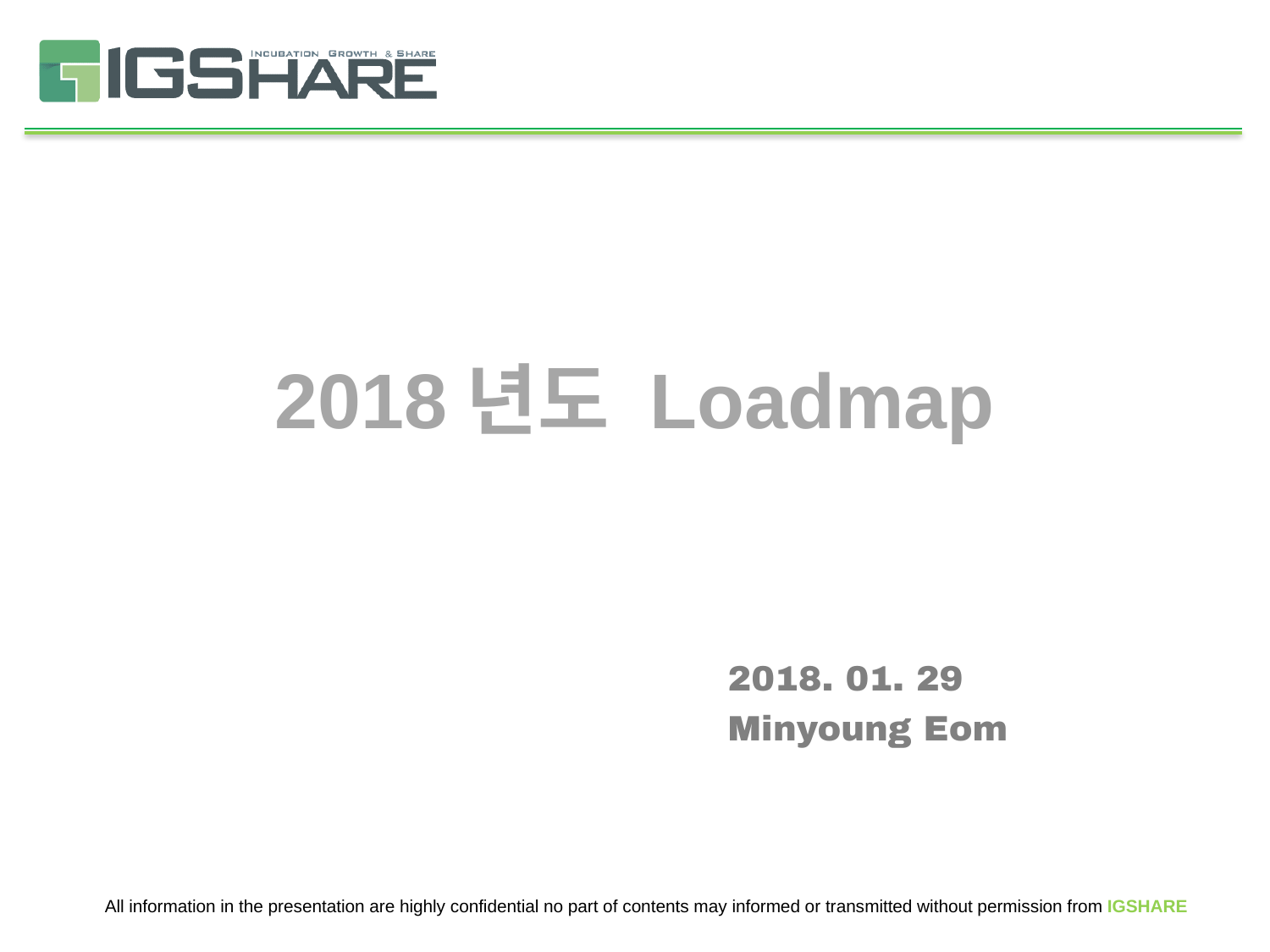

# 2018년도 Loadmap
2018. 01. 29
Minyoung Eom